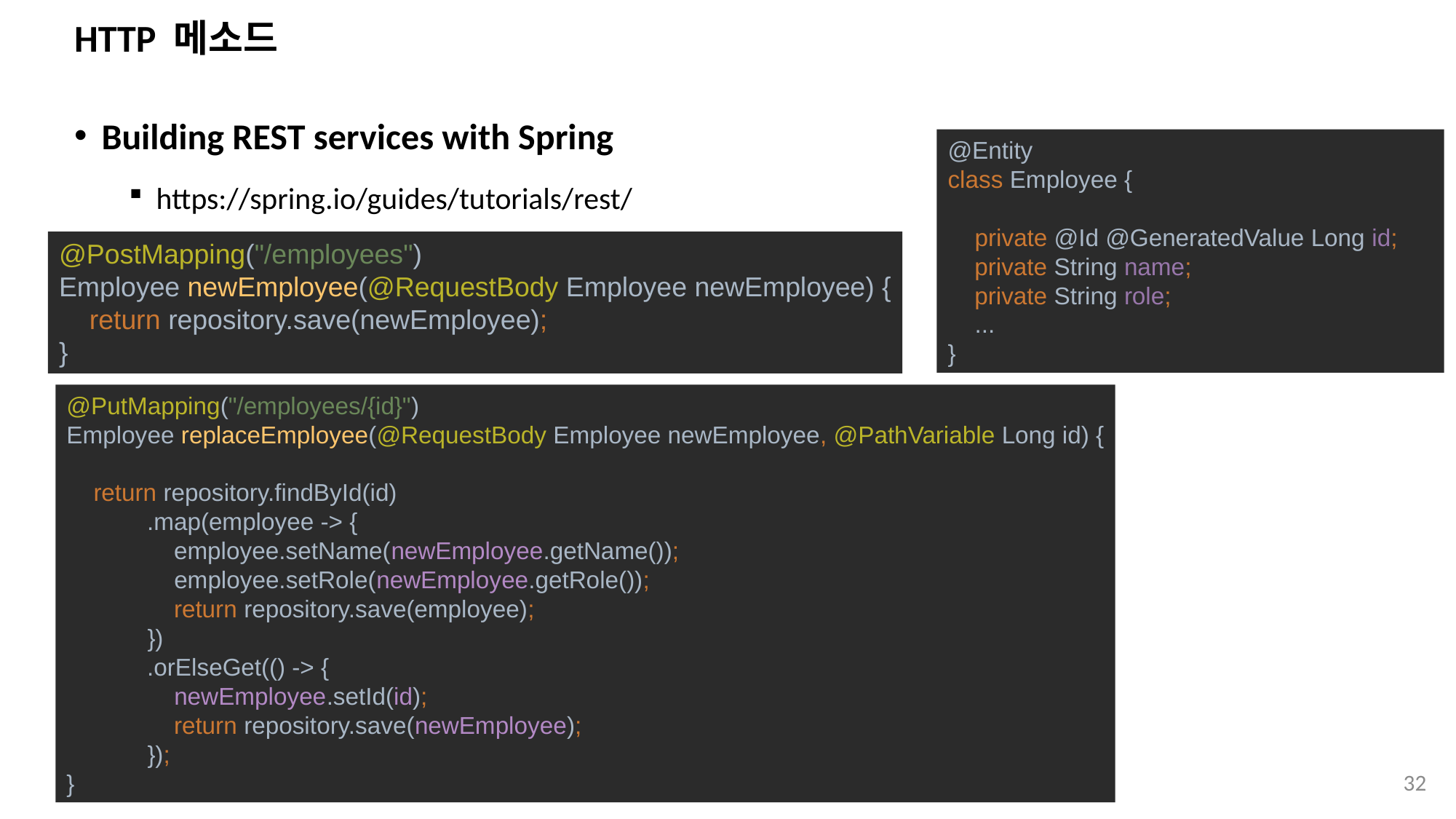

# HTTP 메소드
Building REST services with Spring
https://spring.io/guides/tutorials/rest/
@Entity
class Employee {
    private @Id @GeneratedValue Long id;
    private String name;
    private String role;
    ...
}
@PostMapping("/employees")
Employee newEmployee(@RequestBody Employee newEmployee) {
    return repository.save(newEmployee);
}
@PutMapping("/employees/{id}")
Employee replaceEmployee(@RequestBody Employee newEmployee, @PathVariable Long id) {
    return repository.findById(id)
            .map(employee -> {
                employee.setName(newEmployee.getName());
                employee.setRole(newEmployee.getRole());
                return repository.save(employee);
            })
            .orElseGet(() -> {
                newEmployee.setId(id);
                return repository.save(newEmployee);
            });
}
32